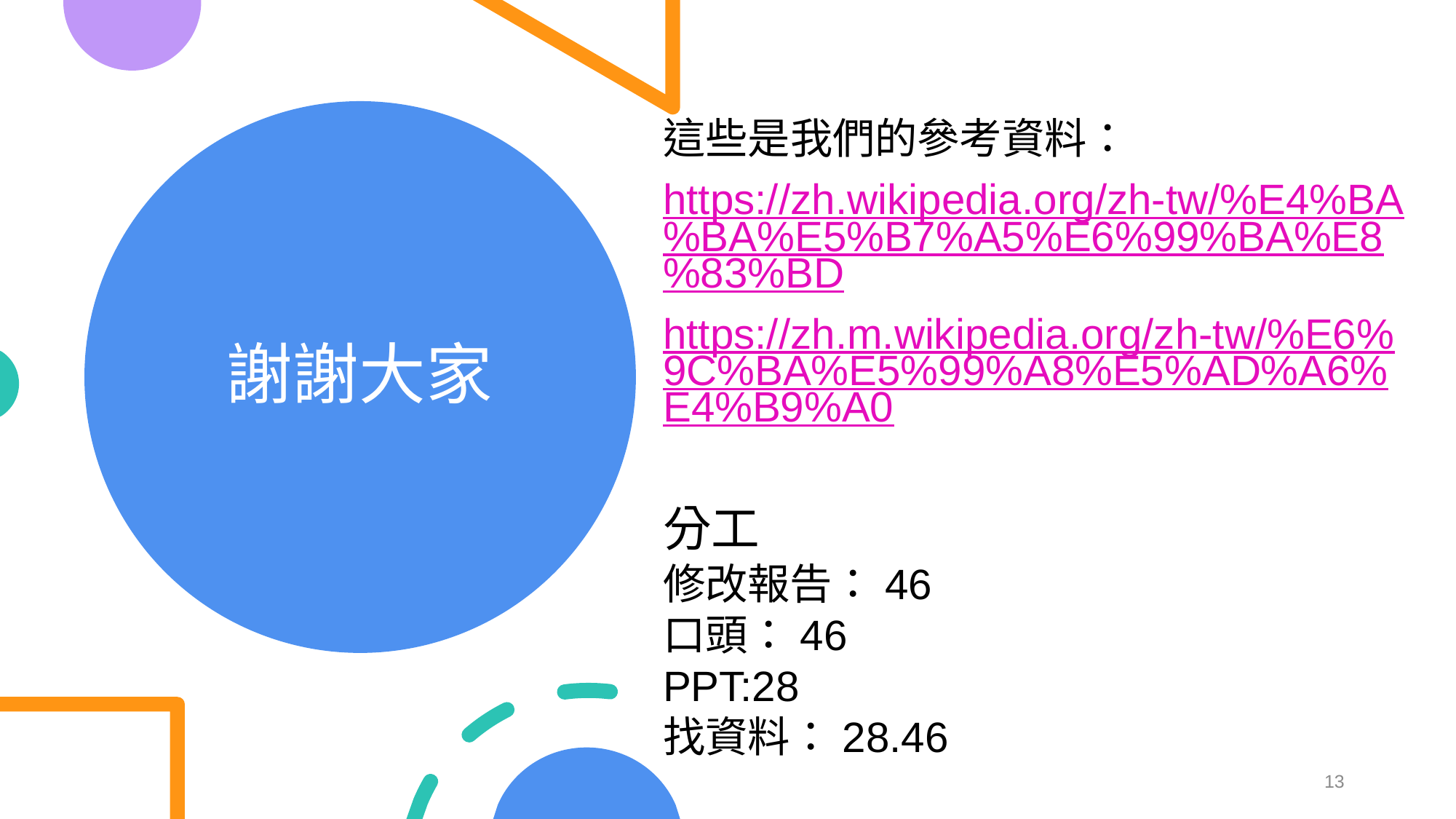

這些是我們的參考資料：
https://zh.wikipedia.org/zh-tw/%E4%BA%BA%E5%B7%A5%E6%99%BA%E8%83%BD
https://zh.m.wikipedia.org/zh-tw/%E6%9C%BA%E5%99%A8%E5%AD%A6%E4%B9%A0

# 謝謝大家
分工
修改報告：46
口頭：46
PPT:28
找資料：28.46
13